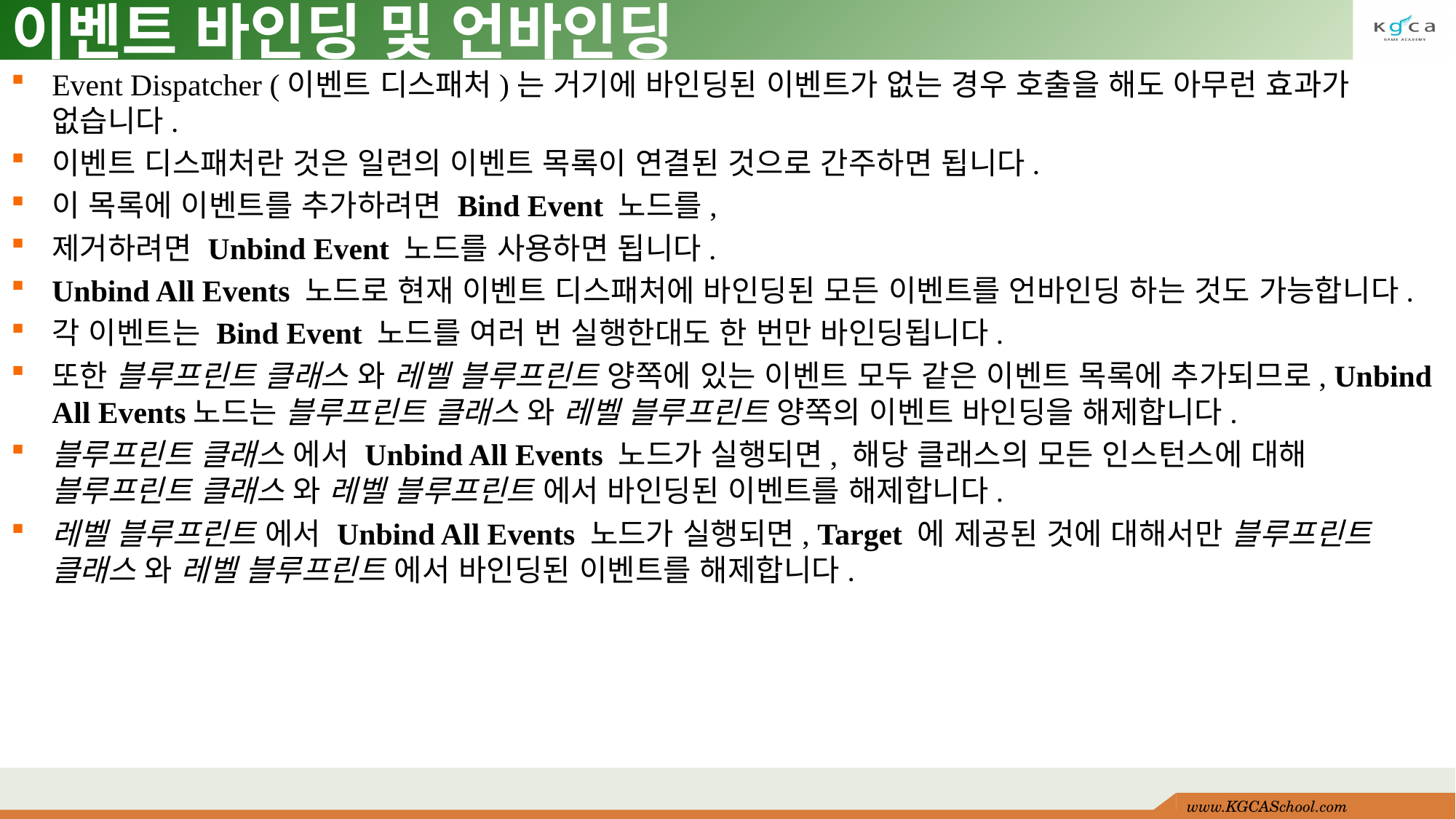

# 이벤트 바인딩 및 언바인딩
Event Dispatcher (이벤트 디스패처)는 거기에 바인딩된 이벤트가 없는 경우 호출을 해도 아무런 효과가 없습니다.
이벤트 디스패처란 것은 일련의 이벤트 목록이 연결된 것으로 간주하면 됩니다.
이 목록에 이벤트를 추가하려면 Bind Event 노드를,
제거하려면 Unbind Event 노드를 사용하면 됩니다.
Unbind All Events 노드로 현재 이벤트 디스패처에 바인딩된 모든 이벤트를 언바인딩 하는 것도 가능합니다.
각 이벤트는 Bind Event 노드를 여러 번 실행한대도 한 번만 바인딩됩니다.
또한 블루프린트 클래스 와 레벨 블루프린트 양쪽에 있는 이벤트 모두 같은 이벤트 목록에 추가되므로, Unbind All Events노드는 블루프린트 클래스 와 레벨 블루프린트 양쪽의 이벤트 바인딩을 해제합니다.
블루프린트 클래스 에서 Unbind All Events 노드가 실행되면, 해당 클래스의 모든 인스턴스에 대해 블루프린트 클래스 와 레벨 블루프린트 에서 바인딩된 이벤트를 해제합니다.
레벨 블루프린트 에서 Unbind All Events 노드가 실행되면, Target 에 제공된 것에 대해서만 블루프린트 클래스 와 레벨 블루프린트 에서 바인딩된 이벤트를 해제합니다.